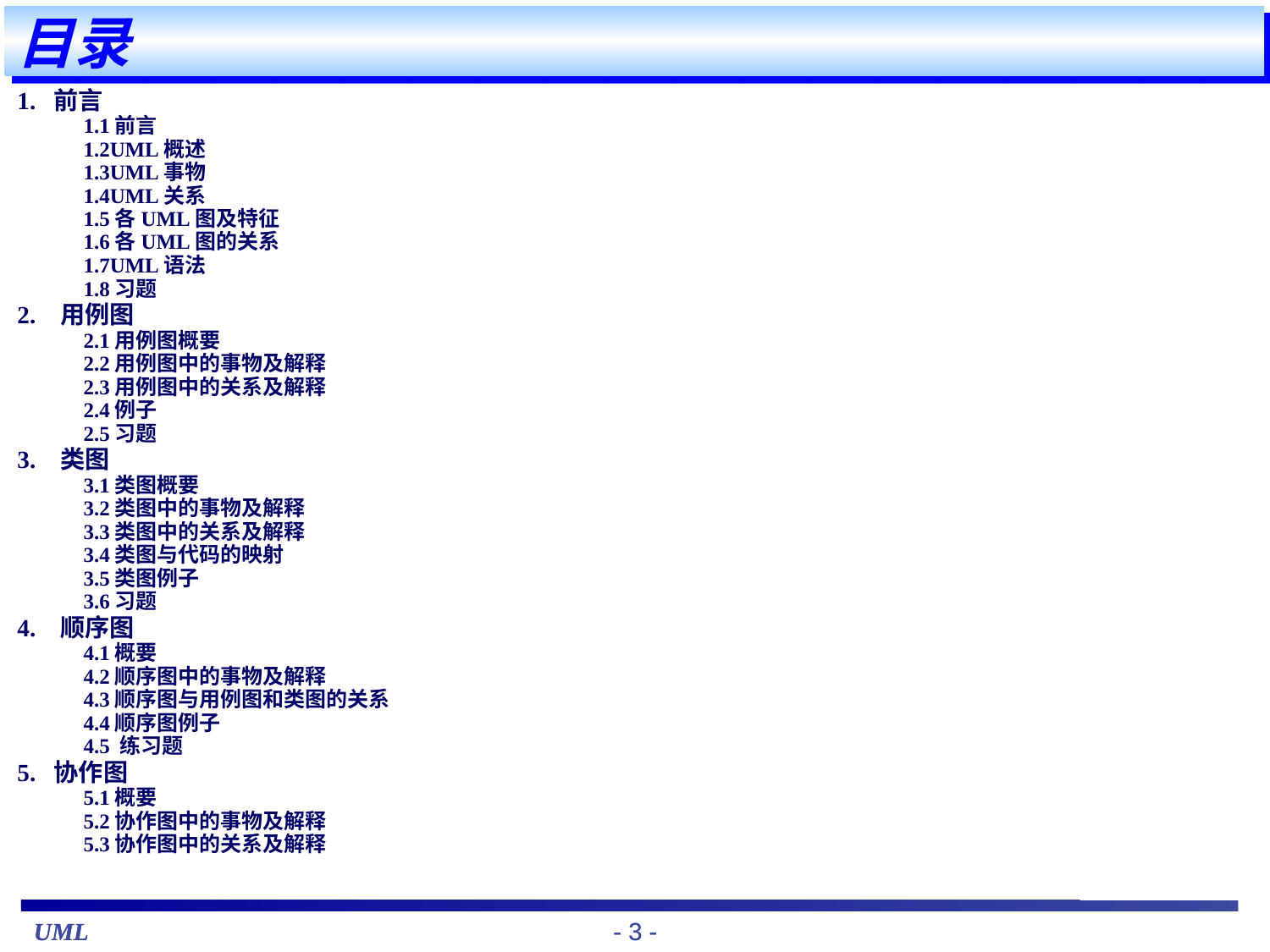

# 目录
1.  前言
1.1前言
1.2UML概述
1.3UML事物
1.4UML关系
1.5各UML图及特征
1.6各UML图的关系
1.7UML语法
1.8习题
2.   用例图
2.1用例图概要
2.2用例图中的事物及解释
2.3用例图中的关系及解释
2.4例子
2.5习题
3.   类图
3.1类图概要
3.2类图中的事物及解释
3.3类图中的关系及解释
3.4类图与代码的映射
3.5类图例子
3.6习题
4.   顺序图
4.1概要
4.2顺序图中的事物及解释
4.3顺序图与用例图和类图的关系
4.4顺序图例子
4.5 练习题
5.  协作图
5.1概要
5.2协作图中的事物及解释
5.3协作图中的关系及解释